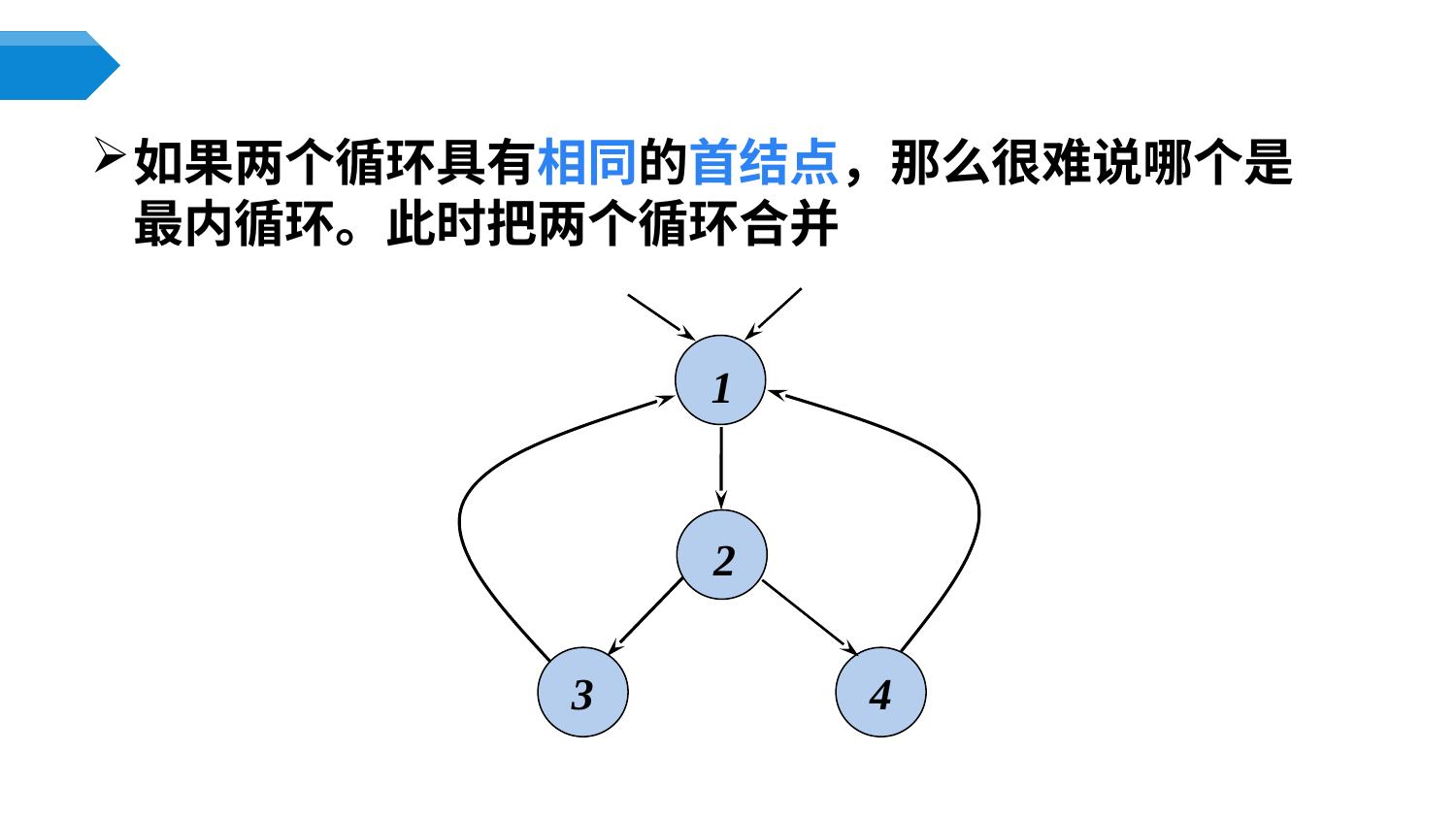

如果两个循环具有相同的首结点，那么很难说哪个是最内循环。此时把两个循环合并

1

2

3
4